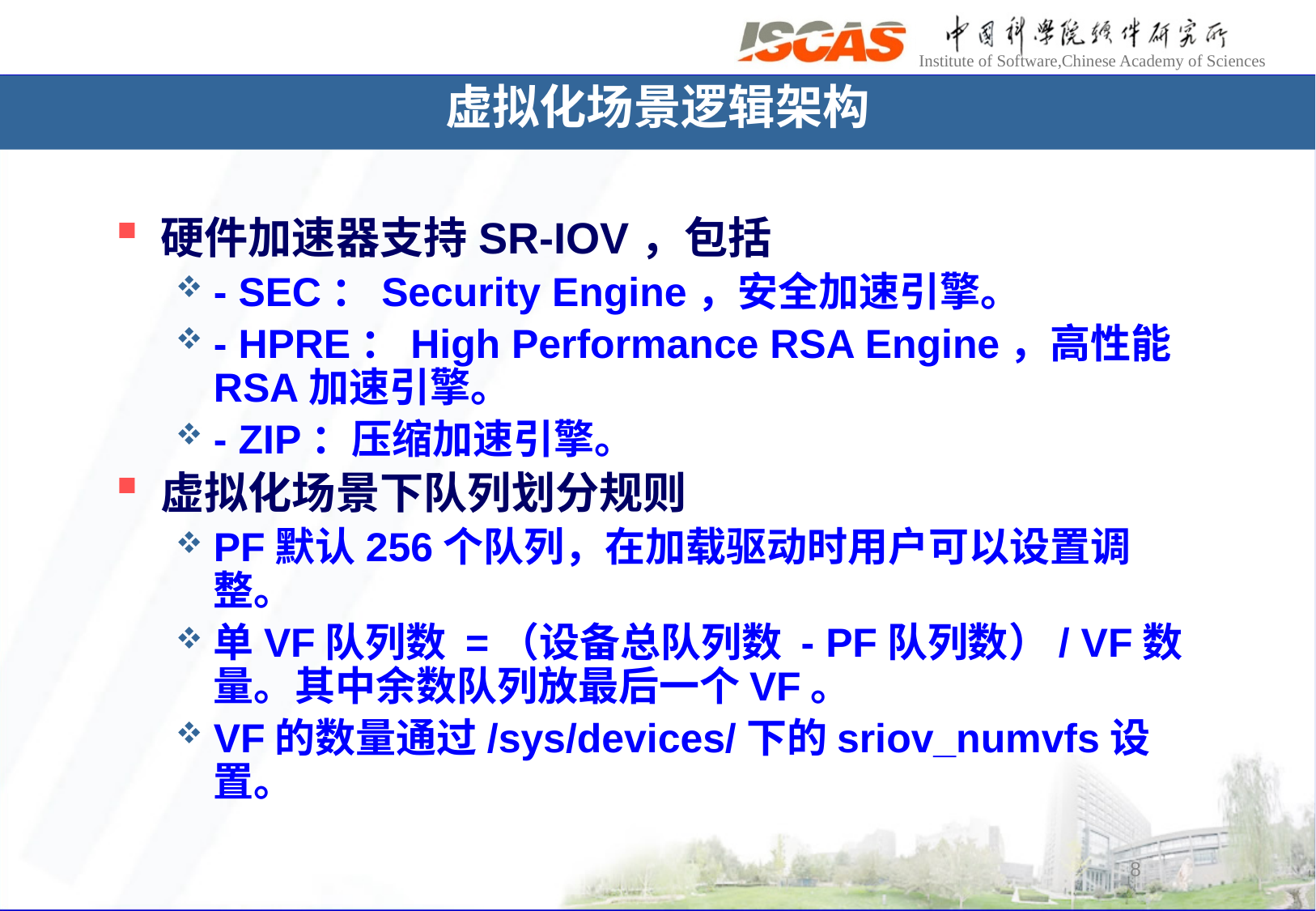

虚拟化场景逻辑架构
硬件加速器支持SR-IOV，包括
- SEC：Security Engine，安全加速引擎。
- HPRE：High Performance RSA Engine，高性能RSA加速引擎。
- ZIP：压缩加速引擎。
虚拟化场景下队列划分规则
PF默认256个队列，在加载驱动时用户可以设置调整。
单VF队列数 =（设备总队列数 - PF队列数）/ VF数量。其中余数队列放最后一个VF。
VF的数量通过/sys/devices/下的sriov_numvfs设置。
8